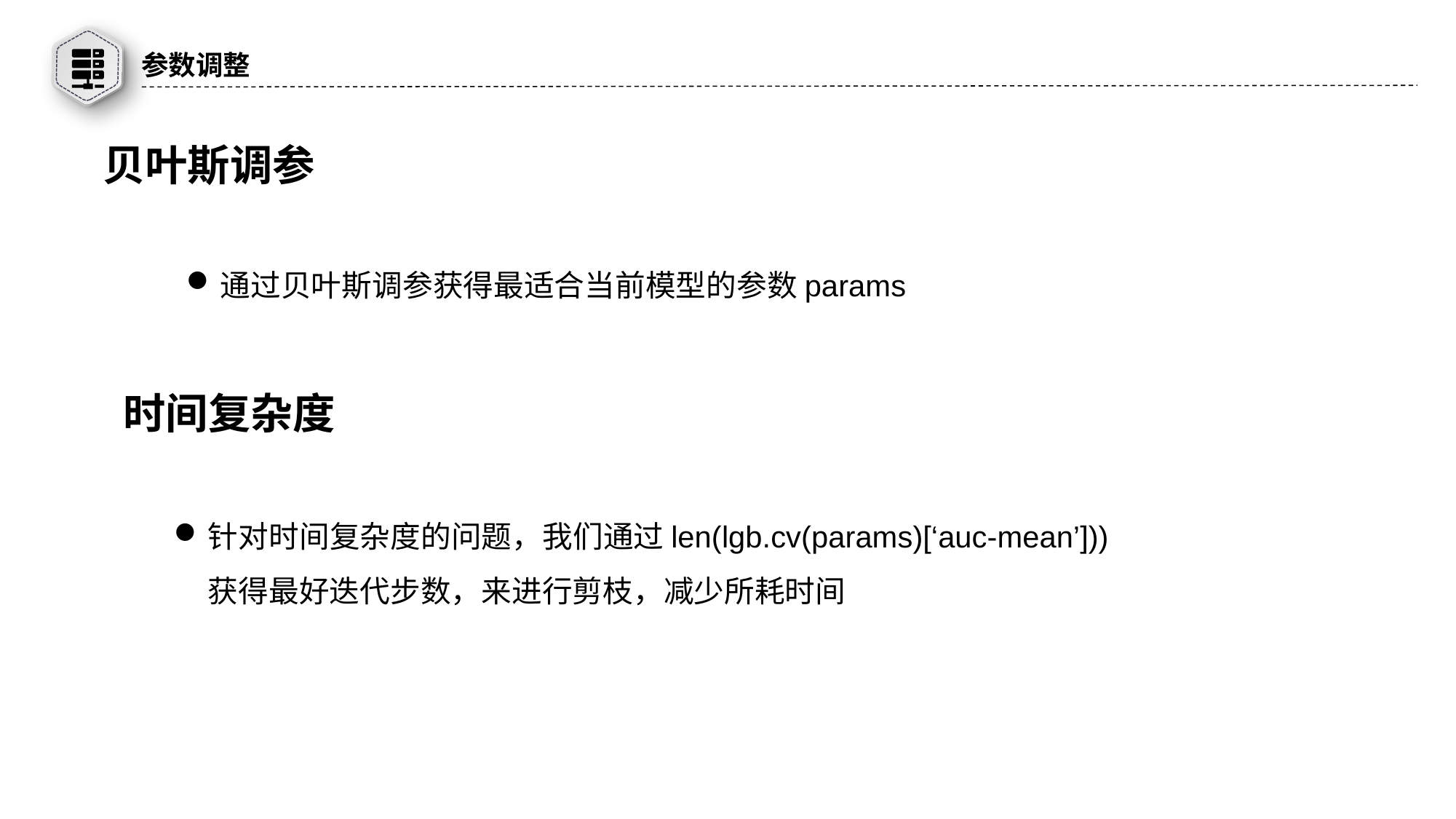

参数调整

贝叶斯调参
通过贝叶斯调参获得最适合当前模型的参数params
时间复杂度
针对时间复杂度的问题，我们通过len(lgb.cv(params)[‘auc-mean’]))获得最好迭代步数，来进行剪枝，减少所耗时间